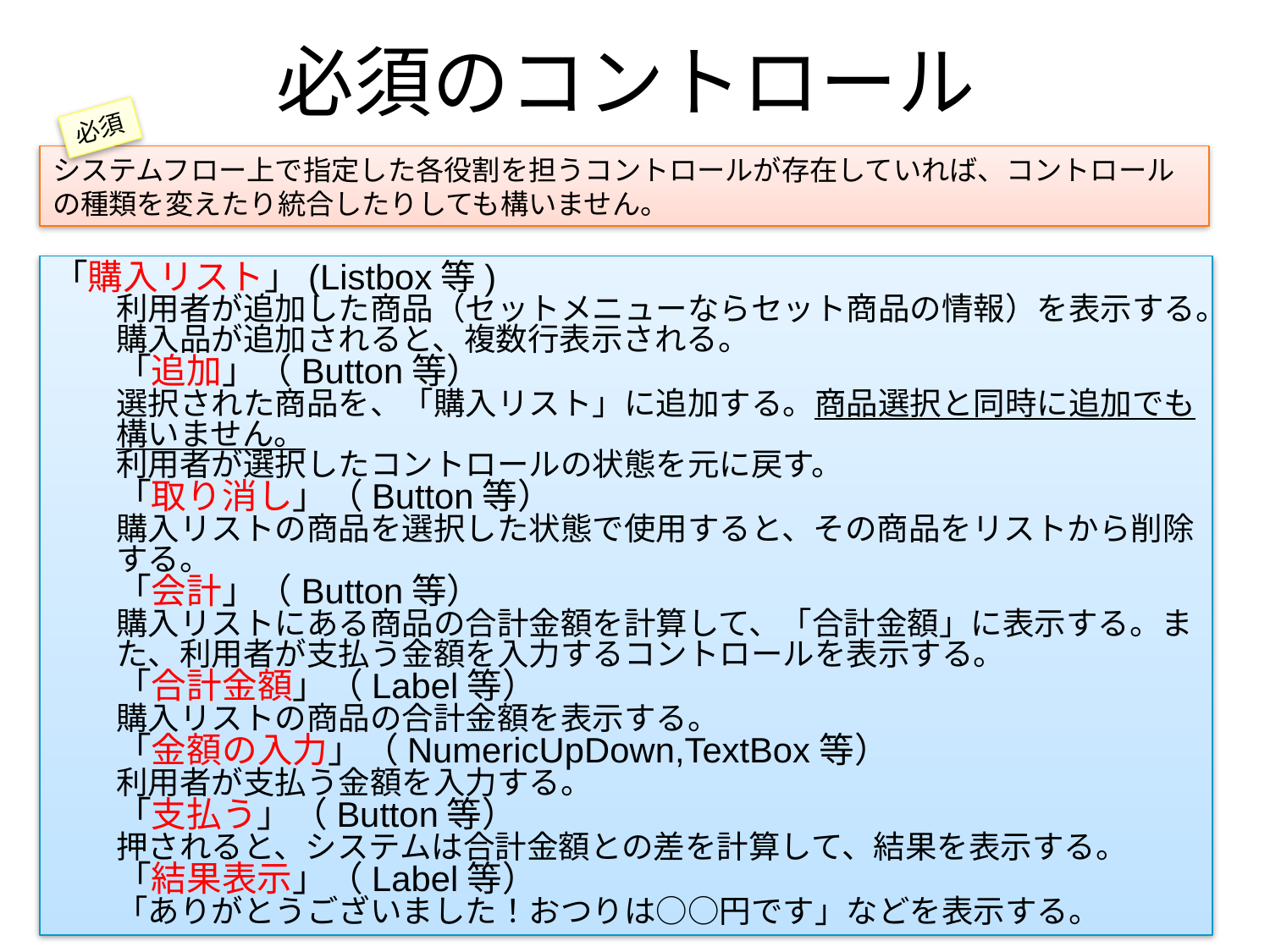

# 必須のコントロール
必須
システムフロー上で指定した各役割を担うコントロールが存在していれば、コントロールの種類を変えたり統合したりしても構いません。
「購入リスト」(Listbox等)
利用者が追加した商品（セットメニューならセット商品の情報）を表示する。
購入品が追加されると、複数行表示される。
「追加」（Button等）
選択された商品を、「購入リスト」に追加する。商品選択と同時に追加でも構いません。
利用者が選択したコントロールの状態を元に戻す。
「取り消し」（Button等）
購入リストの商品を選択した状態で使用すると、その商品をリストから削除する。
「会計」（Button等）
購入リストにある商品の合計金額を計算して、「合計金額」に表示する。また、利用者が支払う金額を入力するコントロールを表示する。
「合計金額」（Label等）
購入リストの商品の合計金額を表示する。
「金額の入力」（NumericUpDown,TextBox等）
利用者が支払う金額を入力する。
「支払う」（Button等）
押されると、システムは合計金額との差を計算して、結果を表示する。
「結果表示」（Label等）
「ありがとうございました！おつりは○○円です」などを表示する。